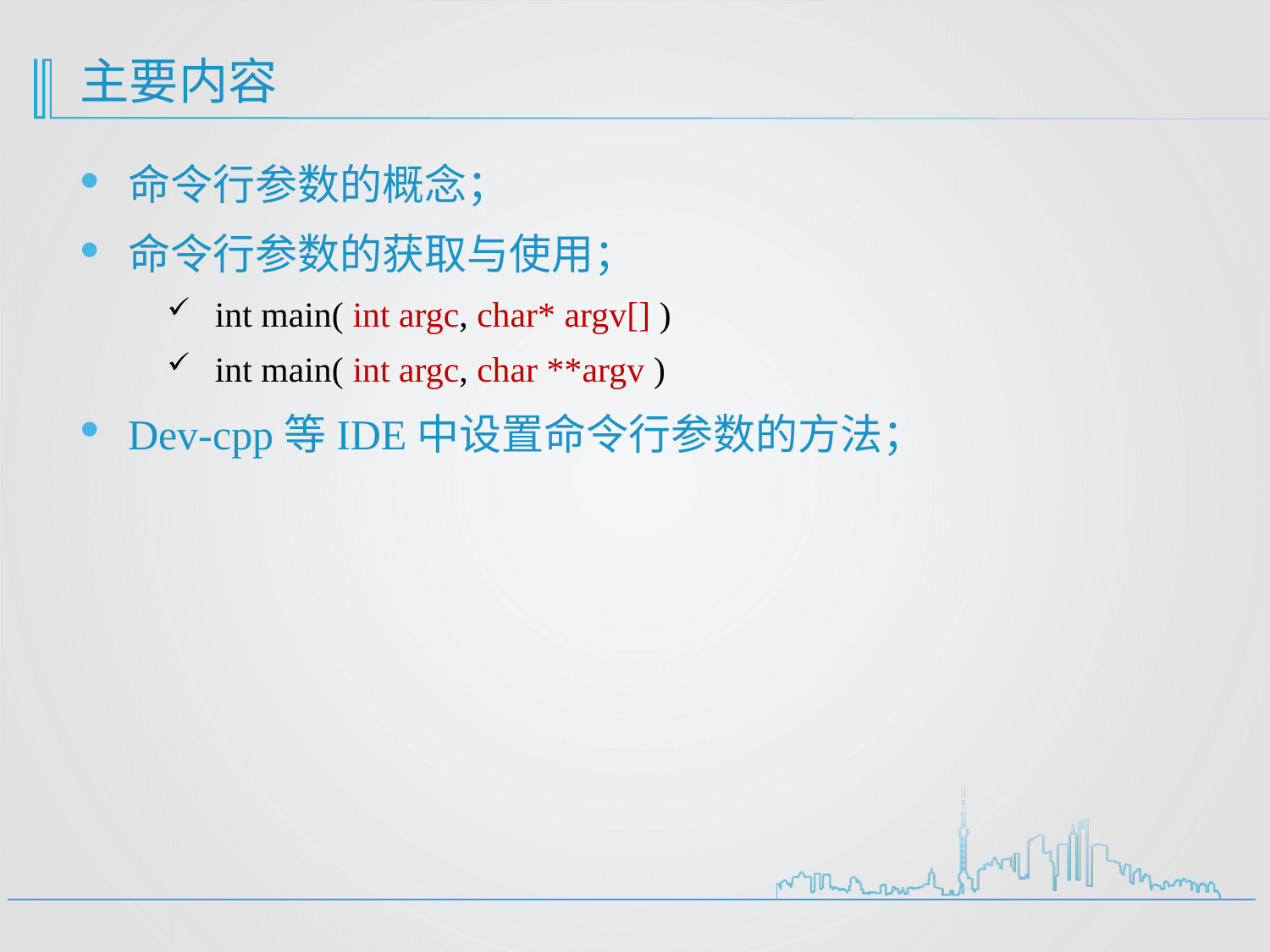

# 主要内容
命令行参数的概念；
命令行参数的获取与使用；
int main( int argc, char* argv[] )
int main( int argc, char **argv )
Dev-cpp等IDE中设置命令行参数的方法；